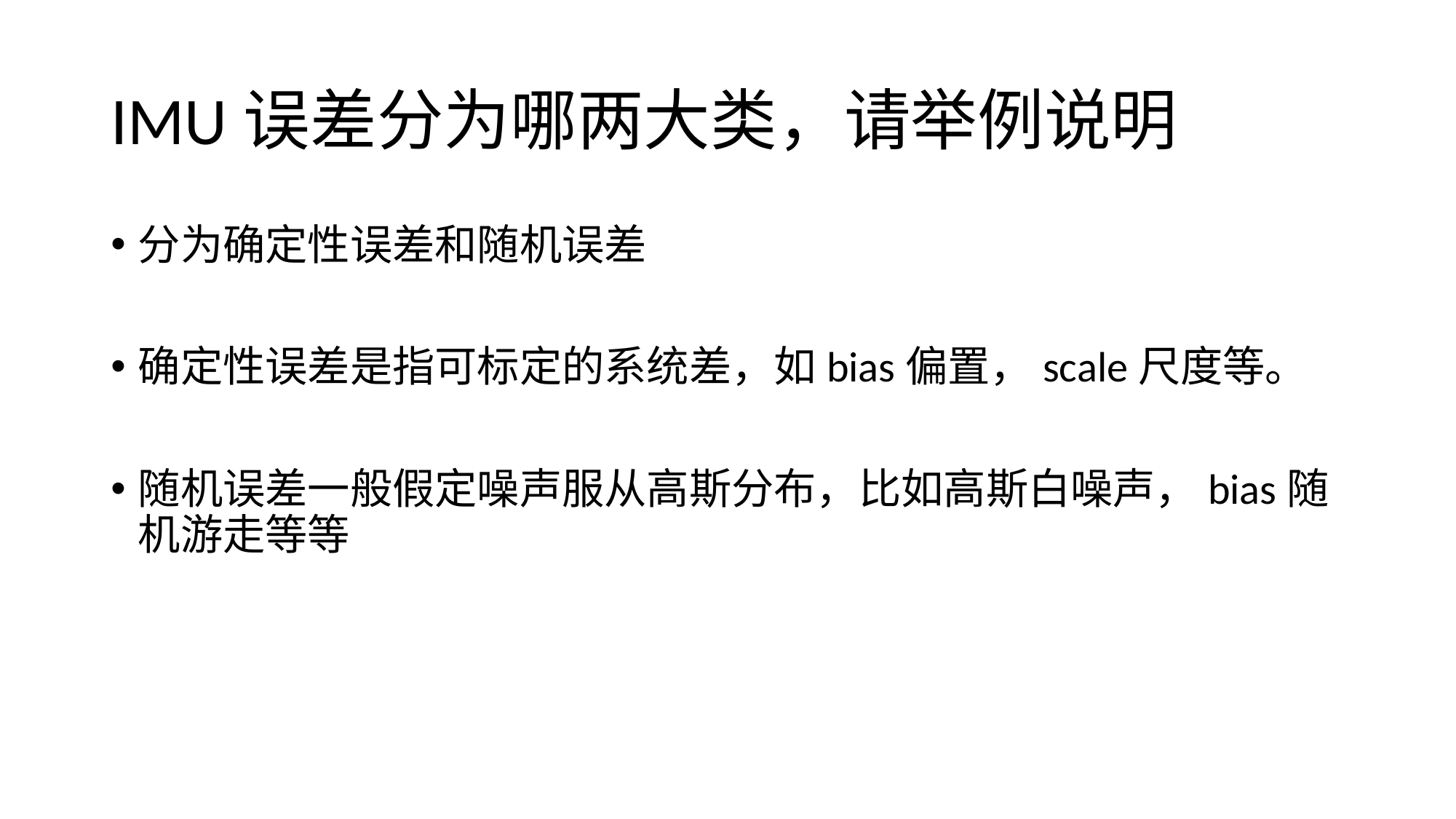

# IMU误差分为哪两大类，请举例说明
分为确定性误差和随机误差

确定性误差是指可标定的系统差，如bias偏置，scale尺度等。

随机误差一般假定噪声服从高斯分布，比如高斯白噪声，bias随机游走等等